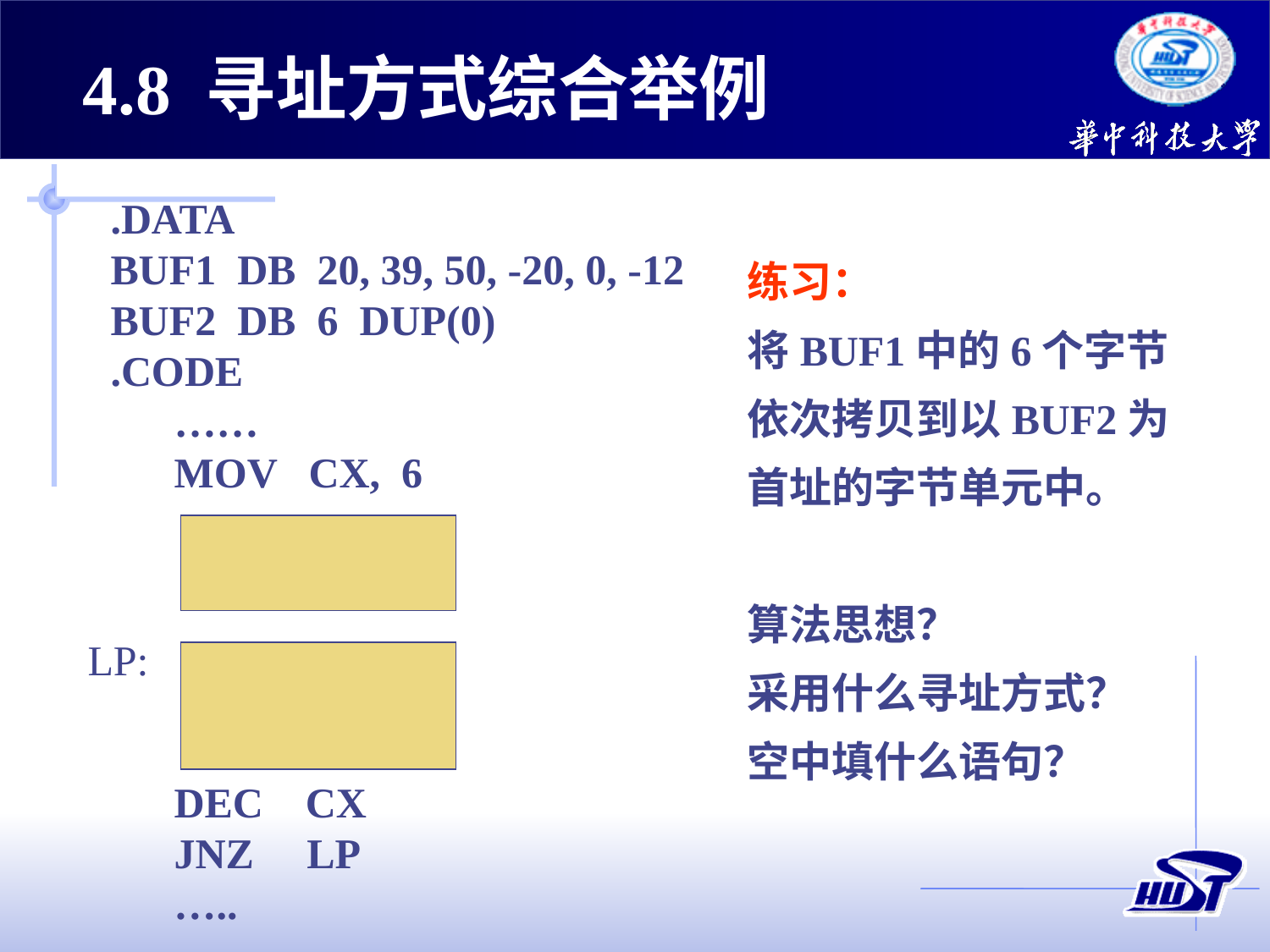

4.8 寻址方式综合举例
.DATA
BUF1  DB  20, 39, 50, -20, 0, -12
BUF2  DB  6  DUP(0)
.CODE
      ……
      MOV   CX,  6
练习：
将BUF1中的6个字节依次拷贝到以BUF2为首址的字节单元中。

算法思想？
采用什么寻址方式？
空中填什么语句？

LP:

        DEC    CX
        JNZ     LP
        …..